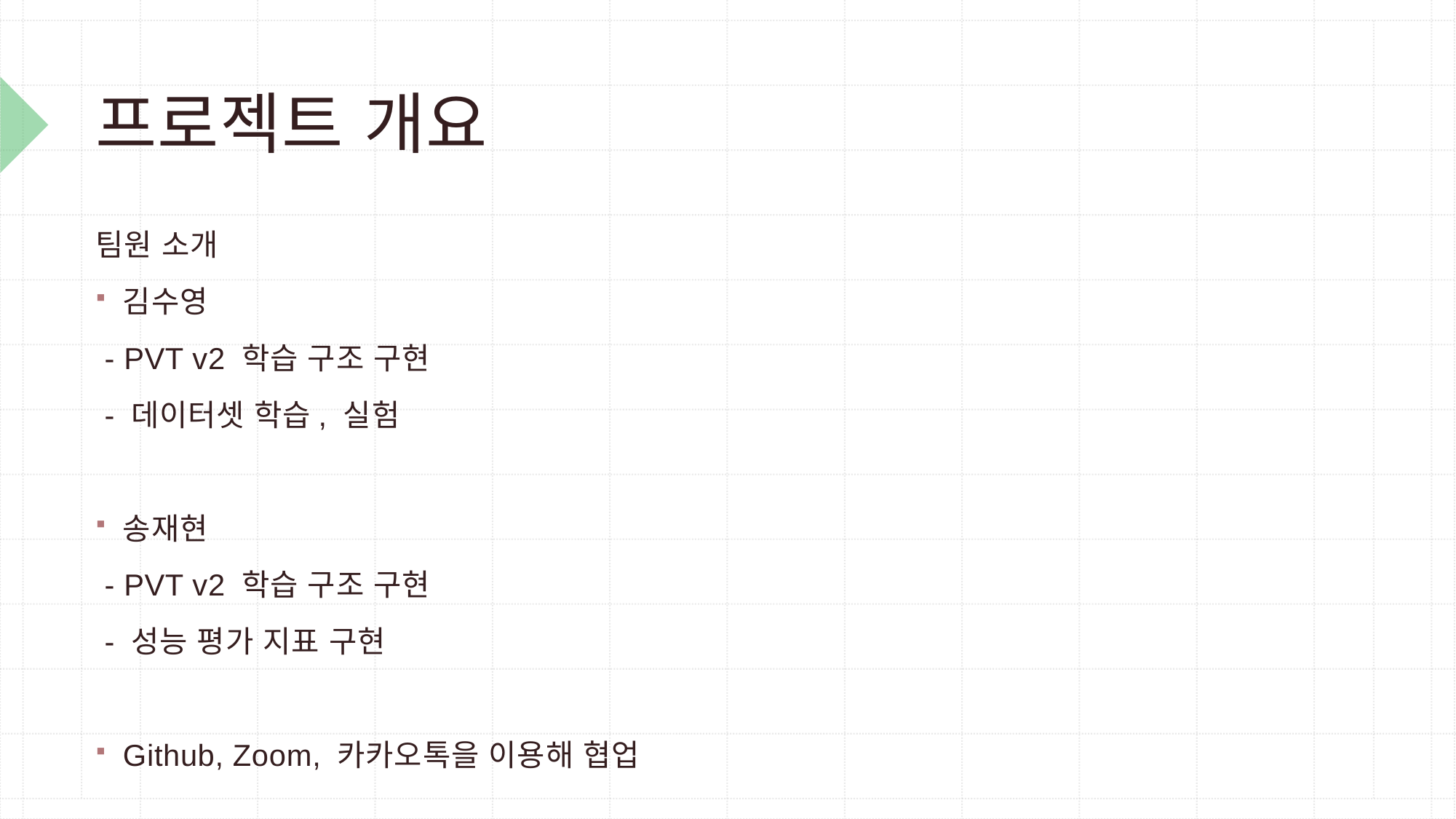

# 프로젝트 개요
팀원 소개
김수영
 - PVT v2 학습 구조 구현
 - 데이터셋 학습, 실험

송재현
 - PVT v2 학습 구조 구현
 - 성능 평가 지표 구현

Github, Zoom, 카카오톡을 이용해 협업